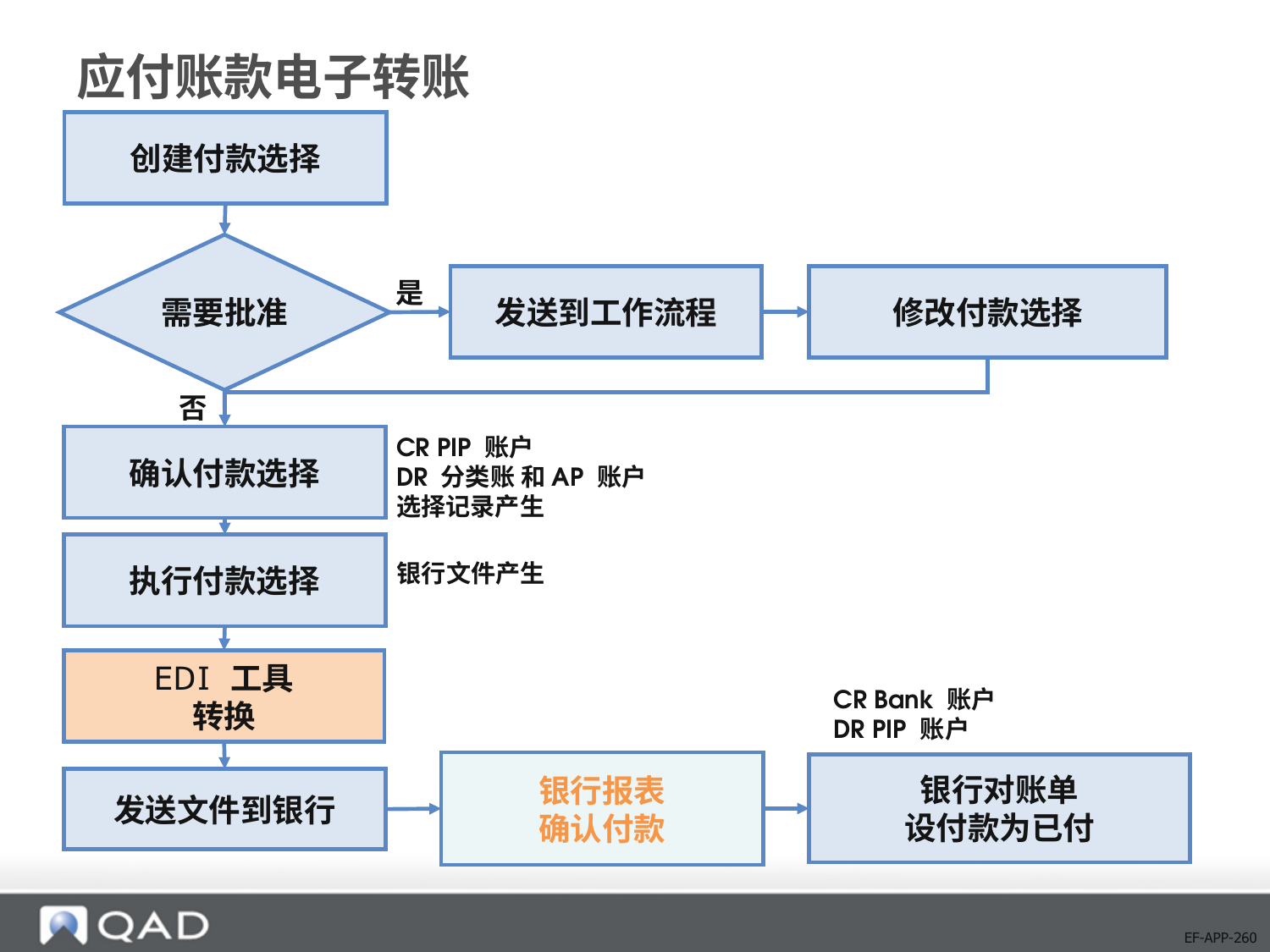

# 应付账款电子转账
创建付款选择
需要批准
发送到工作流程
修改付款选择
是
否
CR PIP 账户
DR 分类账 和AP 账户
选择记录产生
确认付款选择
银行文件产生
执行付款选择
EDI 工具
转换
CR Bank 账户
DR PIP 账户
银行报表
确认付款
银行对账单
设付款为已付
发送文件到银行
EF-APP-260